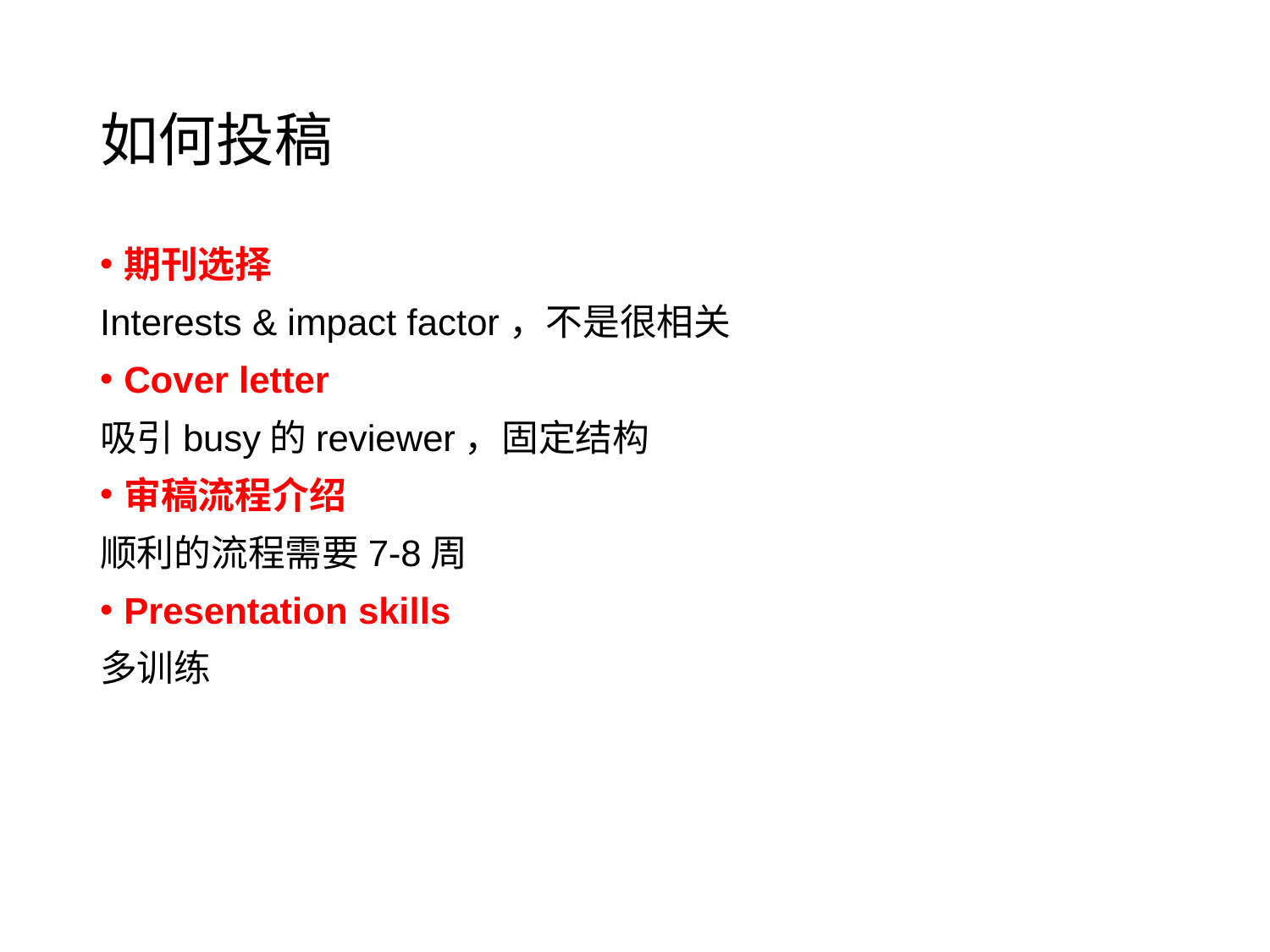

# 如何投稿
期刊选择
Interests & impact factor，不是很相关
Cover letter
吸引busy的reviewer，固定结构
审稿流程介绍
顺利的流程需要7-8周
Presentation skills
多训练